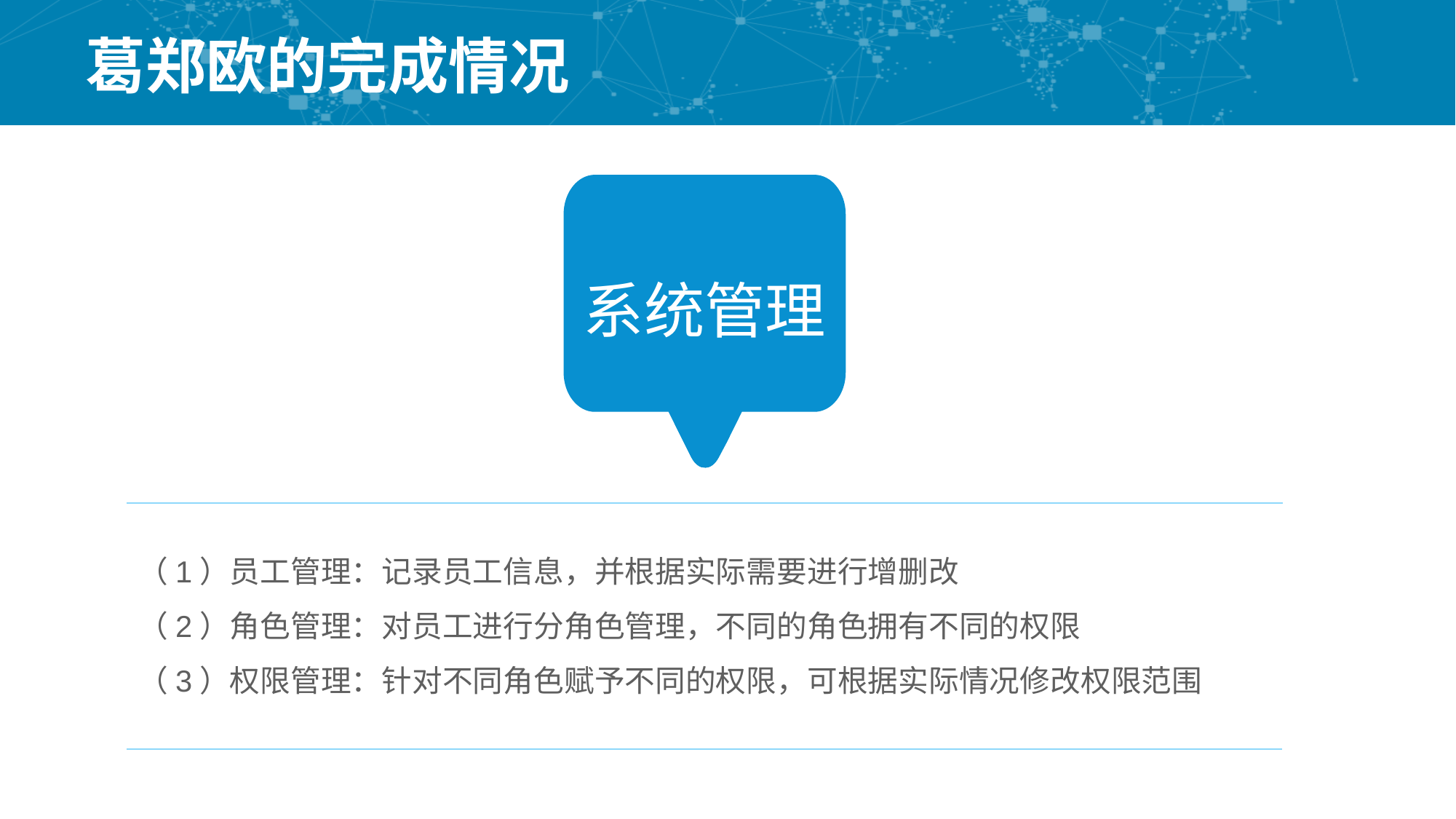

葛郑欧的完成情况
系统管理
（1）员工管理：记录员工信息，并根据实际需要进行增删改
（2）角色管理：对员工进行分角色管理，不同的角色拥有不同的权限
（3）权限管理：针对不同角色赋予不同的权限，可根据实际情况修改权限范围